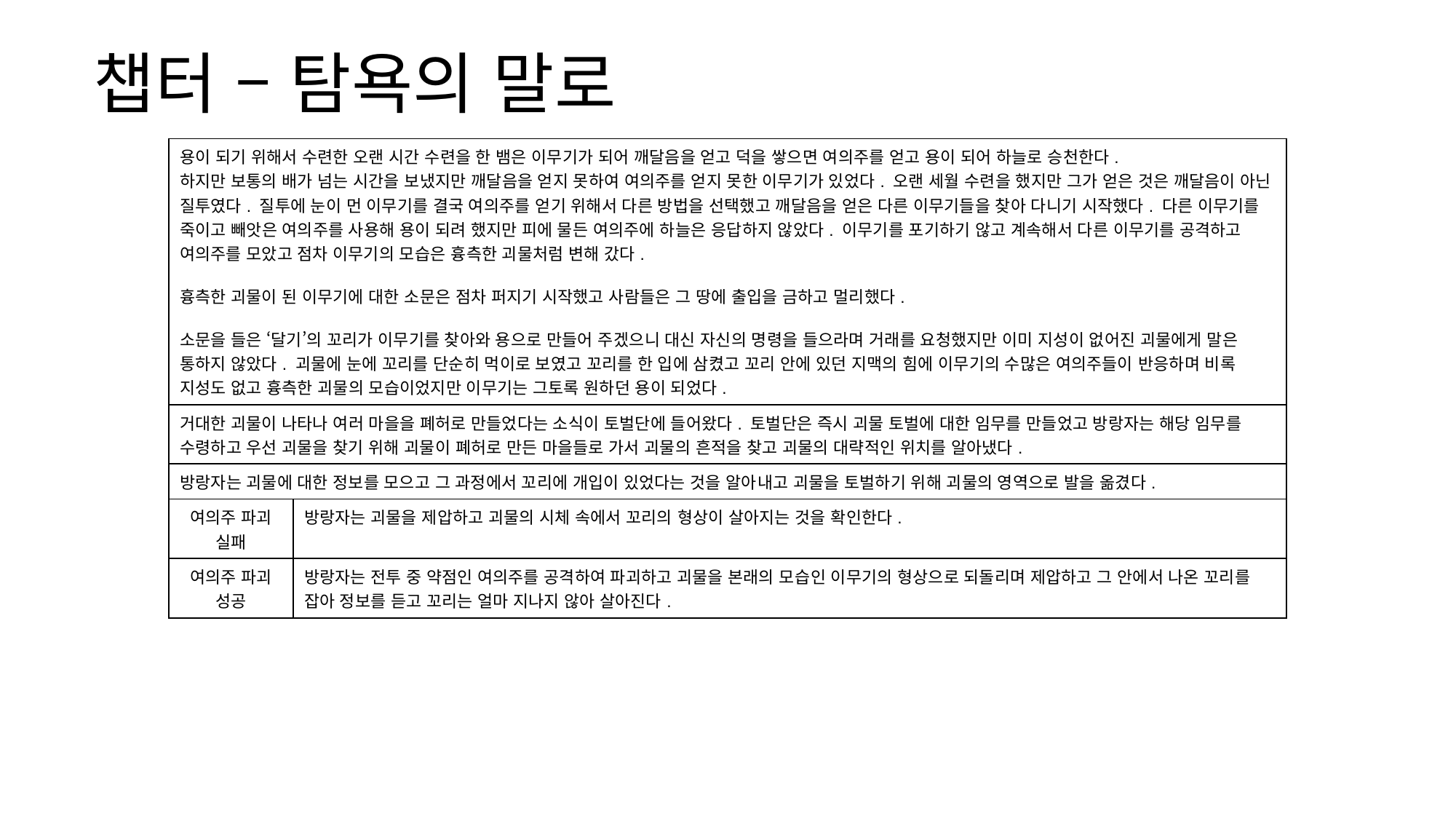

# 챕터 – 탐욕의 말로
| 용이 되기 위해서 수련한 오랜 시간 수련을 한 뱀은 이무기가 되어 깨달음을 얻고 덕을 쌓으면 여의주를 얻고 용이 되어 하늘로 승천한다. 하지만 보통의 배가 넘는 시간을 보냈지만 깨달음을 얻지 못하여 여의주를 얻지 못한 이무기가 있었다. 오랜 세월 수련을 했지만 그가 얻은 것은 깨달음이 아닌 질투였다. 질투에 눈이 먼 이무기를 결국 여의주를 얻기 위해서 다른 방법을 선택했고 깨달음을 얻은 다른 이무기들을 찾아 다니기 시작했다. 다른 이무기를 죽이고 빼앗은 여의주를 사용해 용이 되려 했지만 피에 물든 여의주에 하늘은 응답하지 않았다. 이무기를 포기하기 않고 계속해서 다른 이무기를 공격하고 여의주를 모았고 점차 이무기의 모습은 흉측한 괴물처럼 변해 갔다. 흉측한 괴물이 된 이무기에 대한 소문은 점차 퍼지기 시작했고 사람들은 그 땅에 출입을 금하고 멀리했다. 소문을 들은 ‘달기’의 꼬리가 이무기를 찾아와 용으로 만들어 주겠으니 대신 자신의 명령을 들으라며 거래를 요청했지만 이미 지성이 없어진 괴물에게 말은 통하지 않았다. 괴물에 눈에 꼬리를 단순히 먹이로 보였고 꼬리를 한 입에 삼켰고 꼬리 안에 있던 지맥의 힘에 이무기의 수많은 여의주들이 반응하며 비록 지성도 없고 흉측한 괴물의 모습이었지만 이무기는 그토록 원하던 용이 되었다. |  |
| --- | --- |
| 거대한 괴물이 나타나 여러 마을을 폐허로 만들었다는 소식이 토벌단에 들어왔다. 토벌단은 즉시 괴물 토벌에 대한 임무를 만들었고 방랑자는 해당 임무를 수령하고 우선 괴물을 찾기 위해 괴물이 폐허로 만든 마을들로 가서 괴물의 흔적을 찾고 괴물의 대략적인 위치를 알아냈다. |  |
| 방랑자는 괴물에 대한 정보를 모으고 그 과정에서 꼬리에 개입이 있었다는 것을 알아내고 괴물을 토벌하기 위해 괴물의 영역으로 발을 옮겼다. |  |
| 여의주 파괴 실패 | 방랑자는 괴물을 제압하고 괴물의 시체 속에서 꼬리의 형상이 살아지는 것을 확인한다. |
| 여의주 파괴 성공 | 방랑자는 전투 중 약점인 여의주를 공격하여 파괴하고 괴물을 본래의 모습인 이무기의 형상으로 되돌리며 제압하고 그 안에서 나온 꼬리를 잡아 정보를 듣고 꼬리는 얼마 지나지 않아 살아진다. |